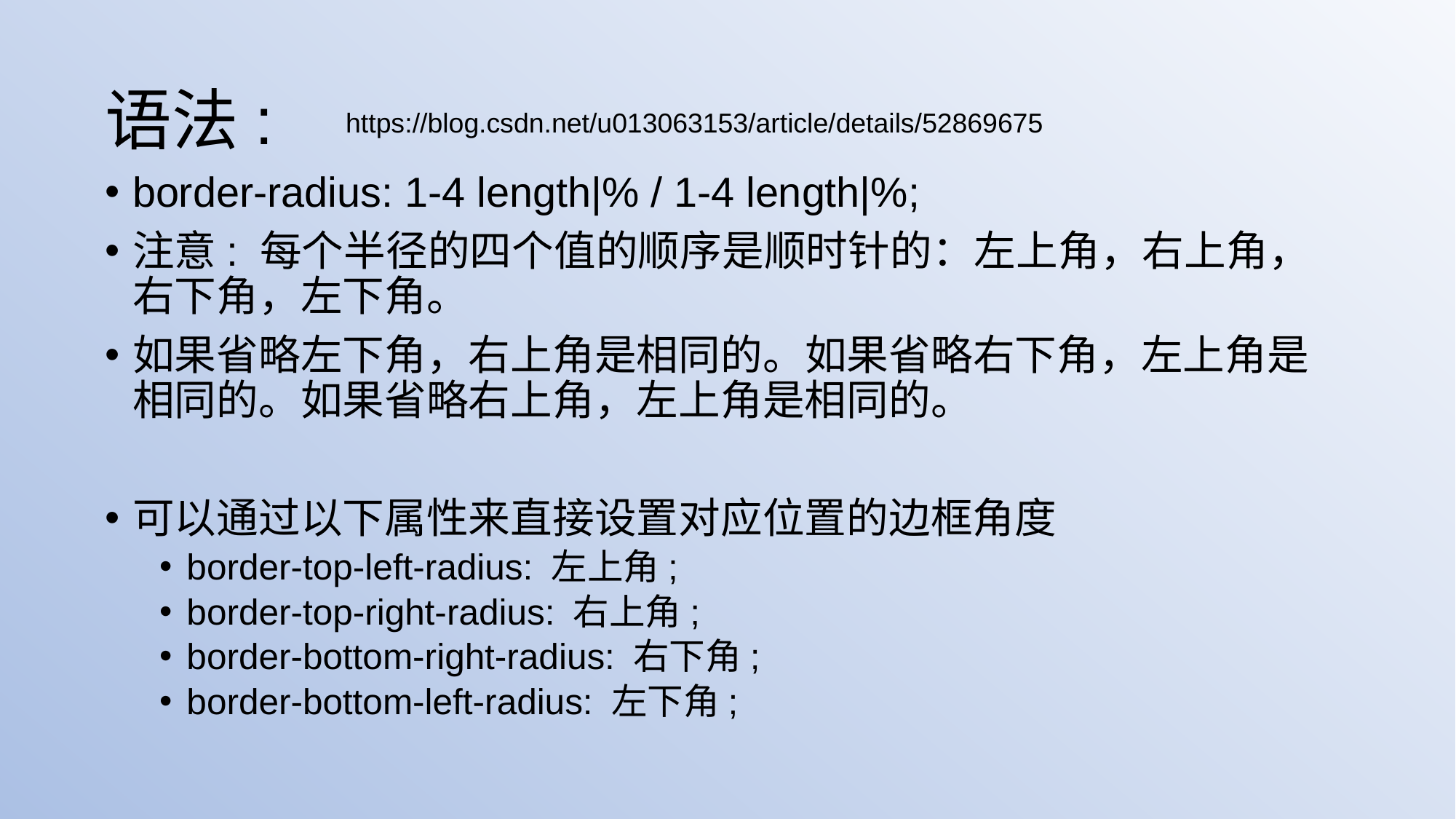

# 语法:
https://blog.csdn.net/u013063153/article/details/52869675
border-radius: 1-4 length|% / 1-4 length|%;
注意: 每个半径的四个值的顺序是顺时针的：左上角，右上角，右下角，左下角。
如果省略左下角，右上角是相同的。如果省略右下角，左上角是相同的。如果省略右上角，左上角是相同的。

可以通过以下属性来直接设置对应位置的边框角度
border-top-left-radius: 左上角;
border-top-right-radius: 右上角;
border-bottom-right-radius: 右下角;
border-bottom-left-radius: 左下角;